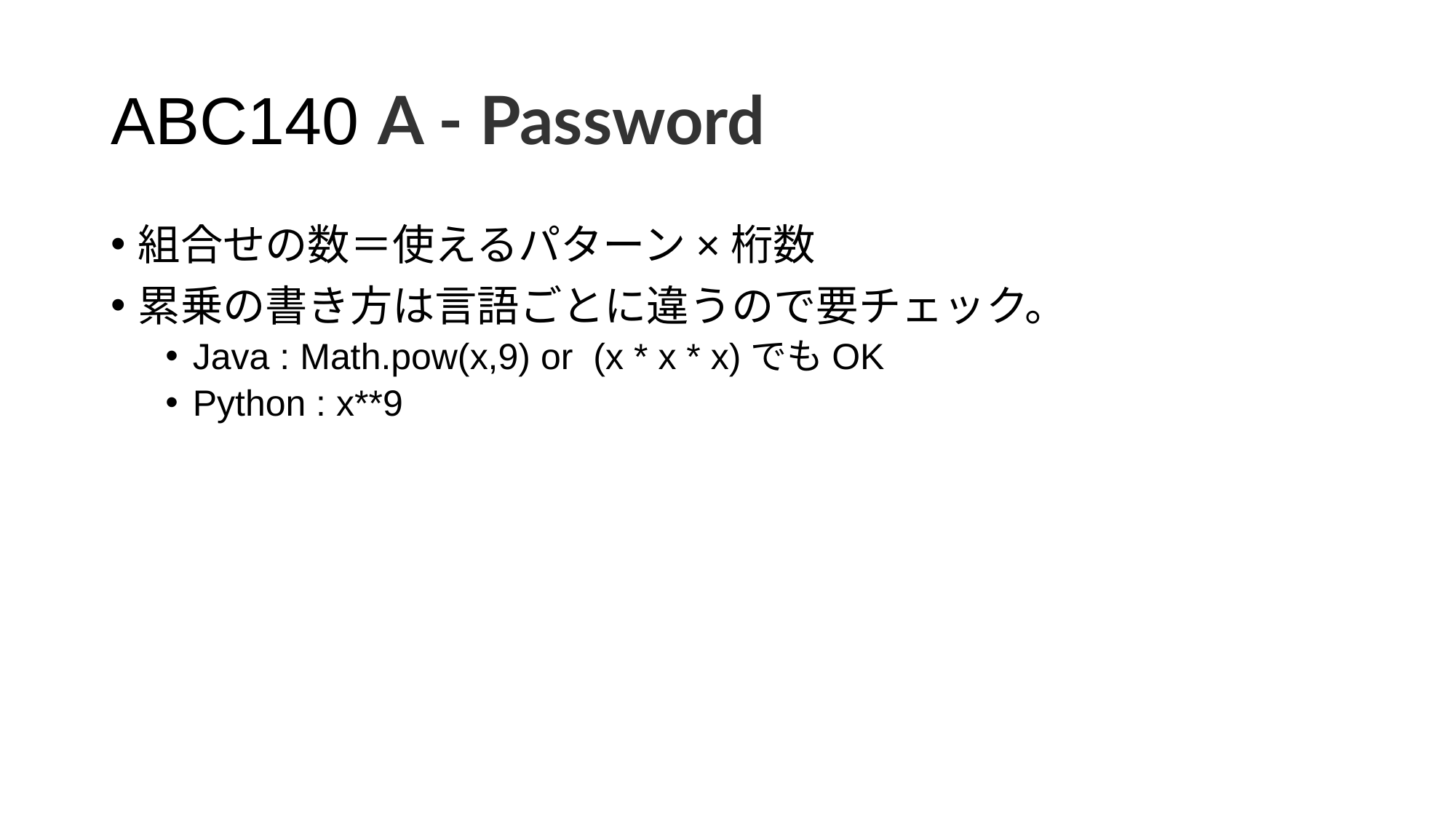

# ABC140 A - Password
組合せの数＝使えるパターン×桁数
累乗の書き方は言語ごとに違うので要チェック。
Java : Math.pow(x,9) or  (x * x * x)でもOK
Python : x**9